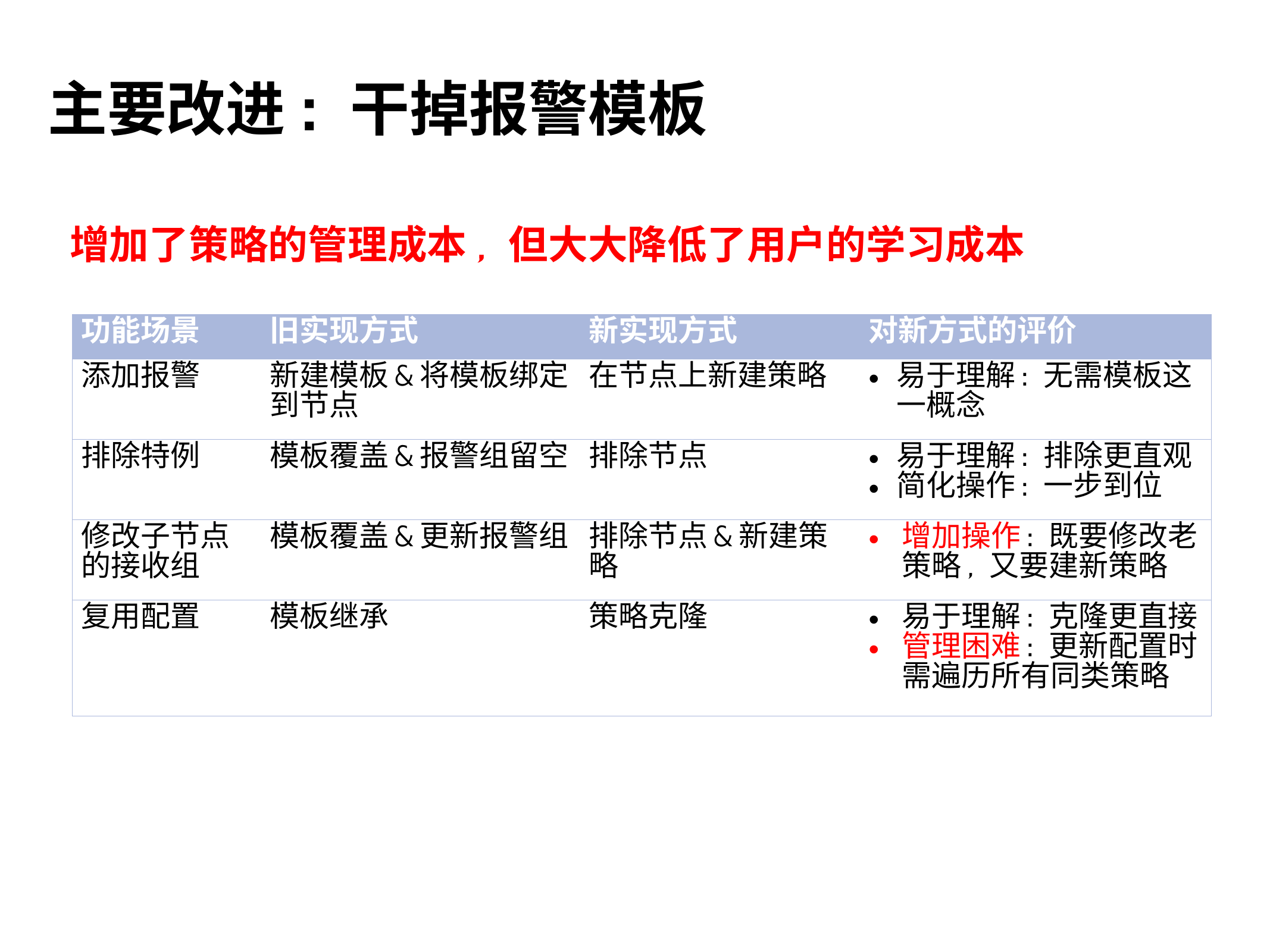

主要改进: 干掉报警模板
增加了策略的管理成本, 但大大降低了用户的学习成本
| 功能场景 | 旧实现方式 | 新实现方式 | 对新方式的评价 |
| --- | --- | --- | --- |
| 添加报警 | 新建模板&将模板绑定到节点 | 在节点上新建策略 | 易于理解: 无需模板这一概念 |
| 排除特例 | 模板覆盖&报警组留空 | 排除节点 | 易于理解: 排除更直观 简化操作: 一步到位 |
| 修改子节点的接收组 | 模板覆盖&更新报警组 | 排除节点&新建策略 | 增加操作: 既要修改老策略, 又要建新策略 |
| 复用配置 | 模板继承 | 策略克隆 | 易于理解: 克隆更直接 管理困难: 更新配置时需遍历所有同类策略 |